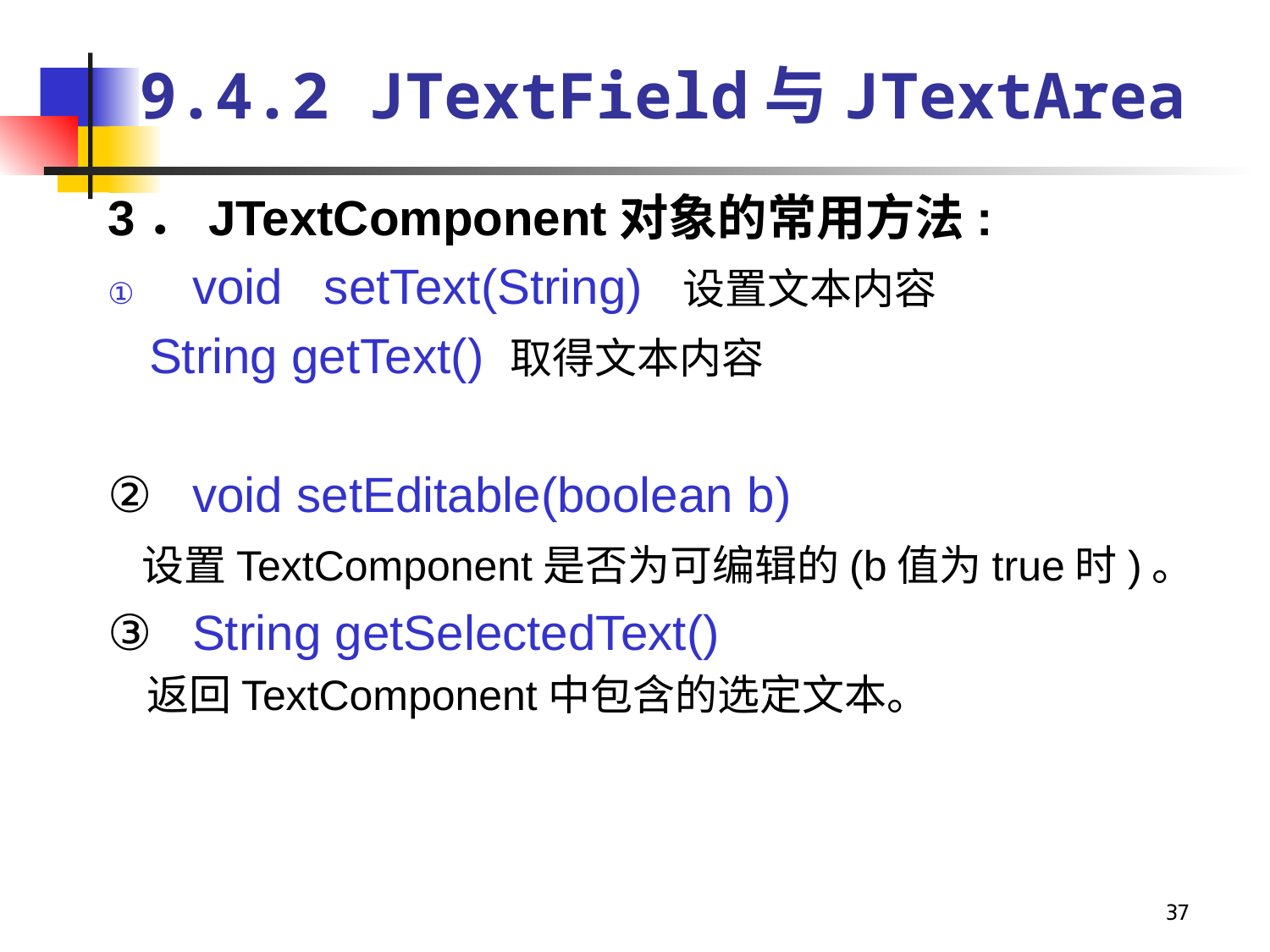

# 9.4.2 JTextField与JTextArea
3．JTextComponent对象的常用方法:
void   setText(String)  设置文本内容
   String getText() 取得文本内容

②	void setEditable(boolean b)
  设置TextComponent是否为可编辑的(b值为true时)。
③	String getSelectedText()
   返回TextComponent中包含的选定文本。